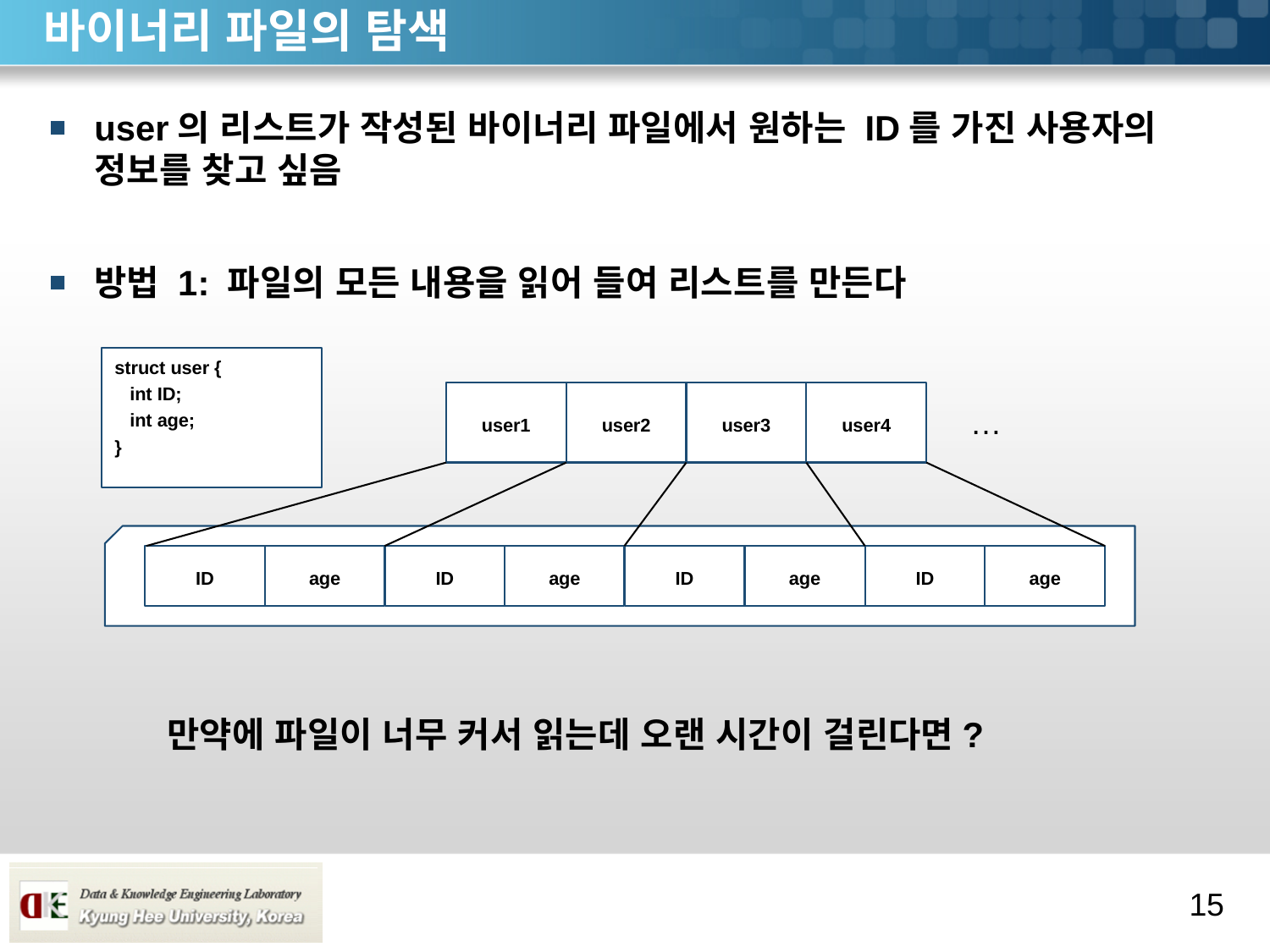

# 바이너리 파일의 탐색
user의 리스트가 작성된 바이너리 파일에서 원하는 ID를 가진 사용자의 정보를 찾고 싶음

방법 1: 파일의 모든 내용을 읽어 들여 리스트를 만든다

           만약에 파일이 너무 커서 읽는데 오랜 시간이 걸린다면?
struct user {
   int ID;
   int age;
}

user1
user2
user3
user4
…

ID
age
ID
age
ID
age
ID
age